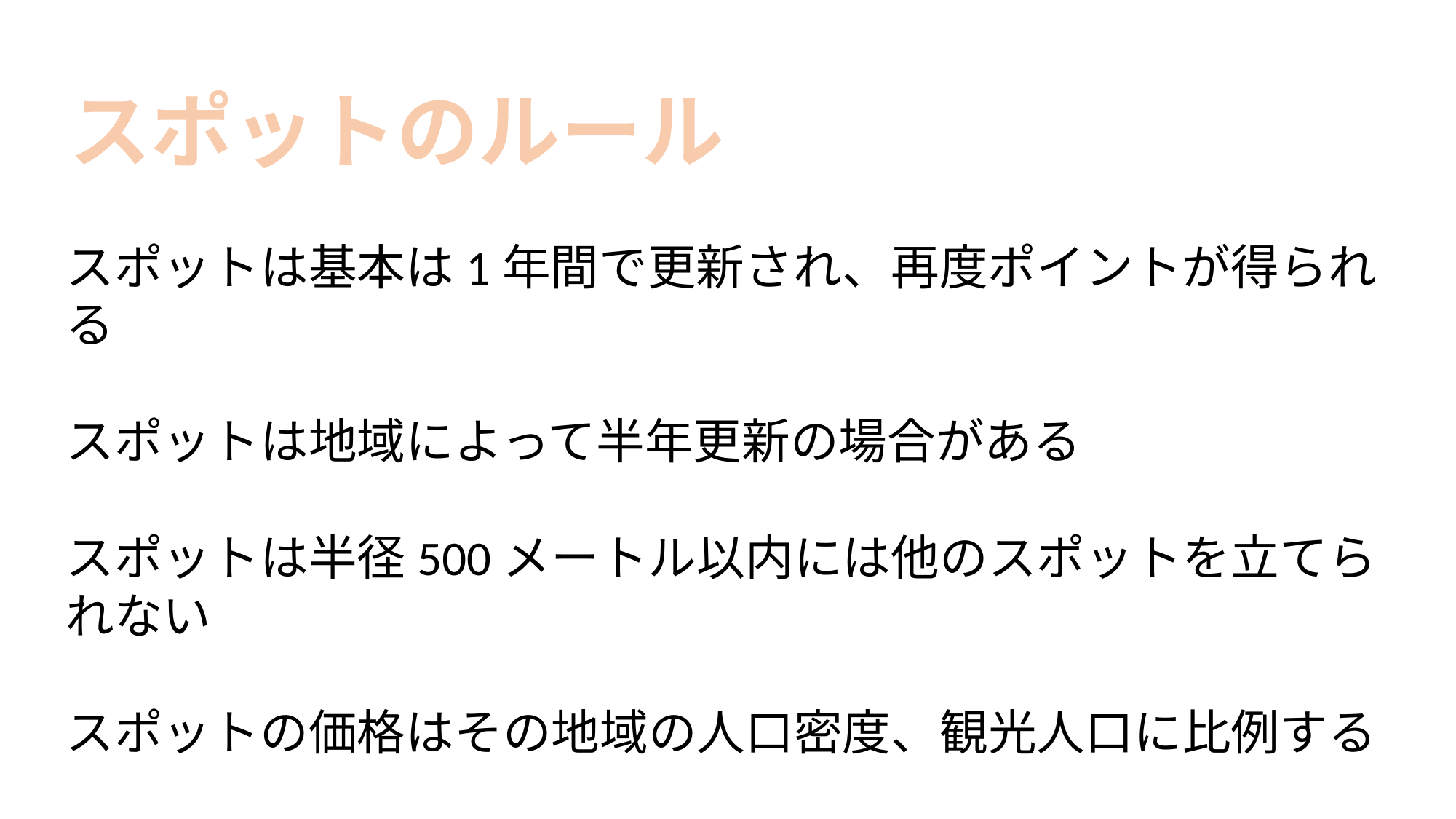

スポットのルール
スポットは基本は1年間で更新され、再度ポイントが得られる

スポットは地域によって半年更新の場合がある

スポットは半径500メートル以内には他のスポットを立てられない

スポットの価格はその地域の人口密度、観光人口に比例する